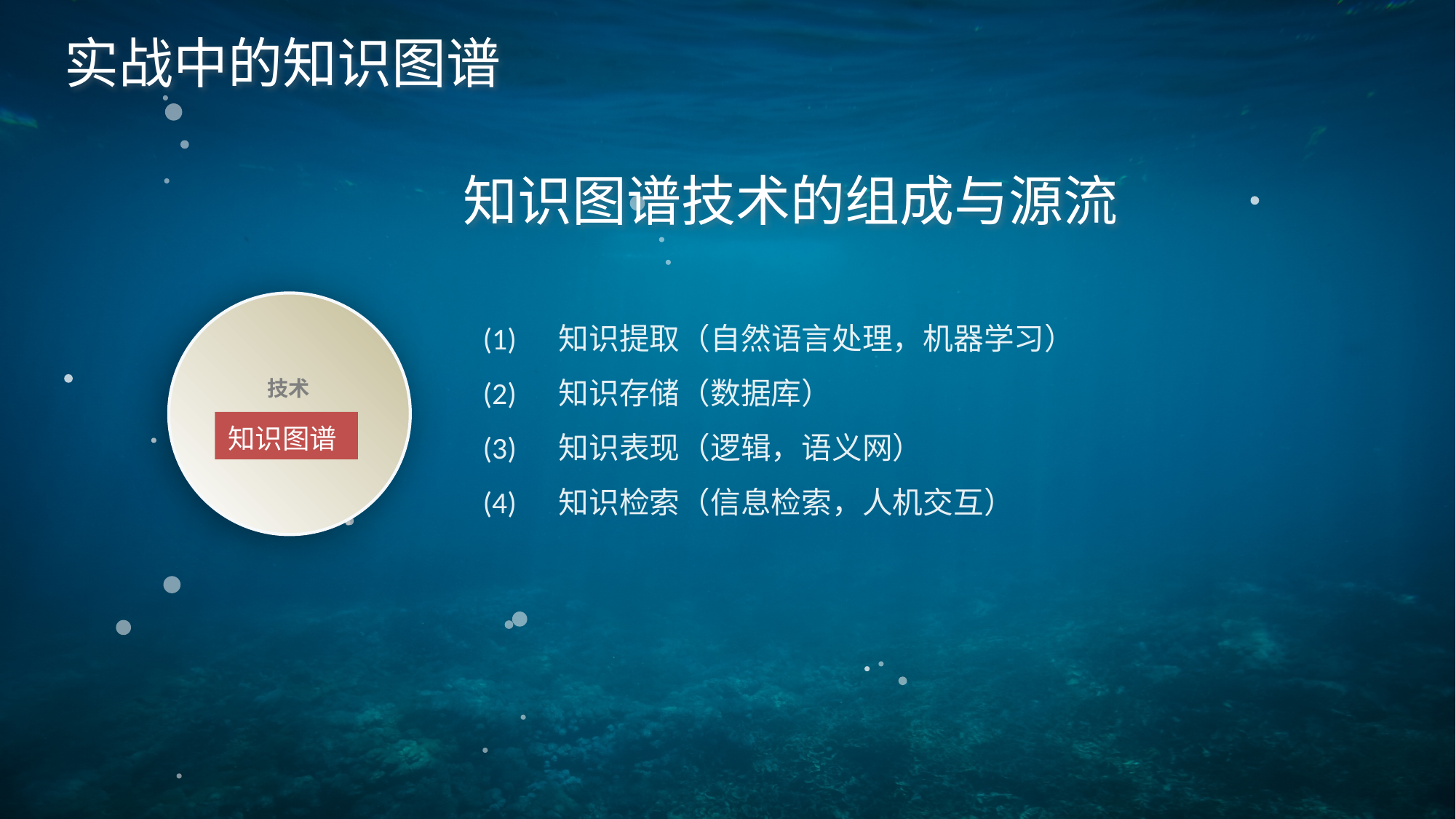

实战中的知识图谱

知识图谱技术的组成与源流

(1)     知识提取（自然语言处理，机器学习）
(2)     知识存储（数据库）
(3)     知识表现（逻辑，语义网）
(4)     知识检索（信息检索，人机交互）
技术

知识图谱